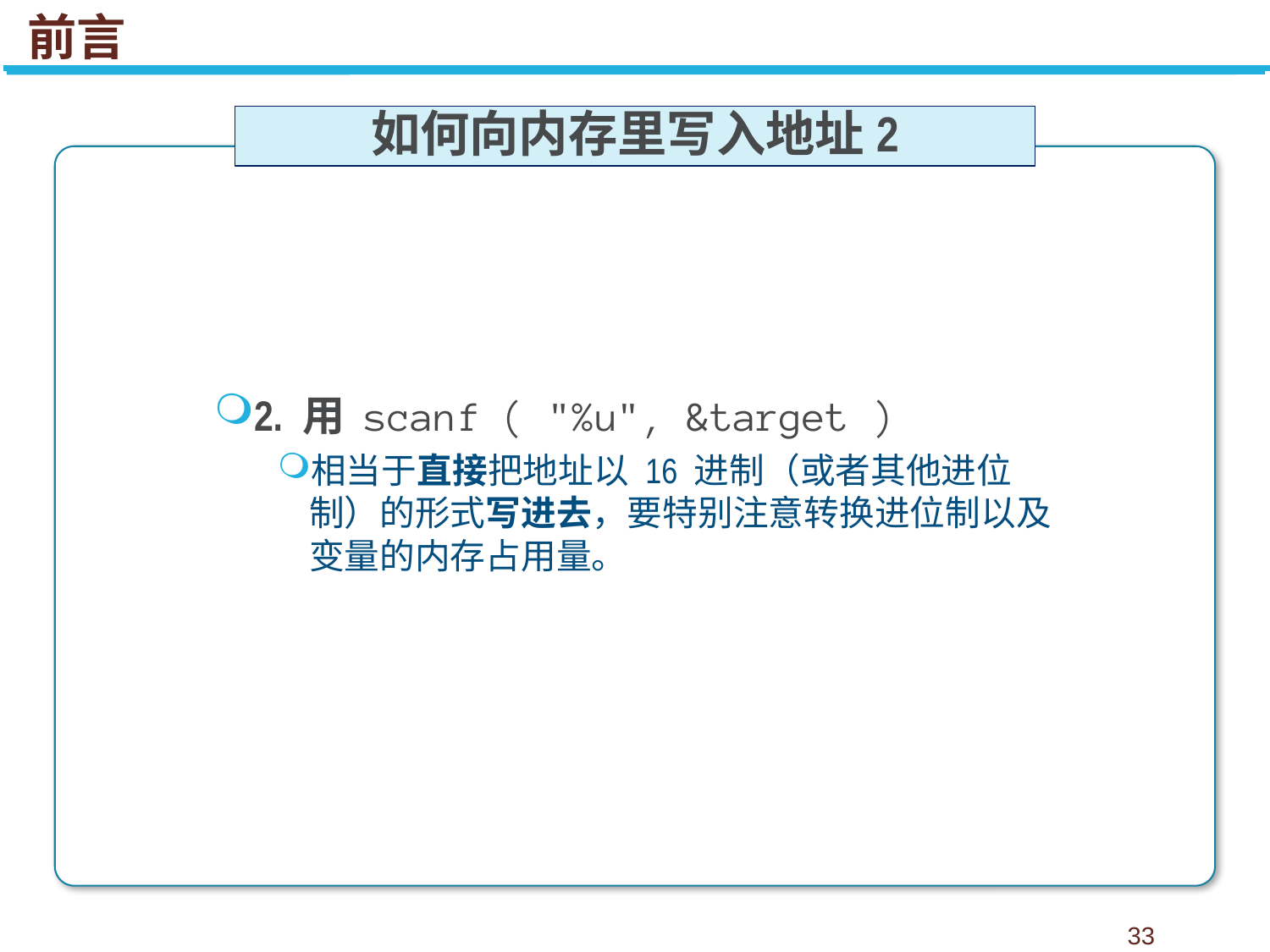

# 前言
如何向内存里写入地址2
2. 用 scanf ( "%u", &target )
相当于直接把地址以 16 进制（或者其他进位制）的形式写进去，要特别注意转换进位制以及变量的内存占用量。
33